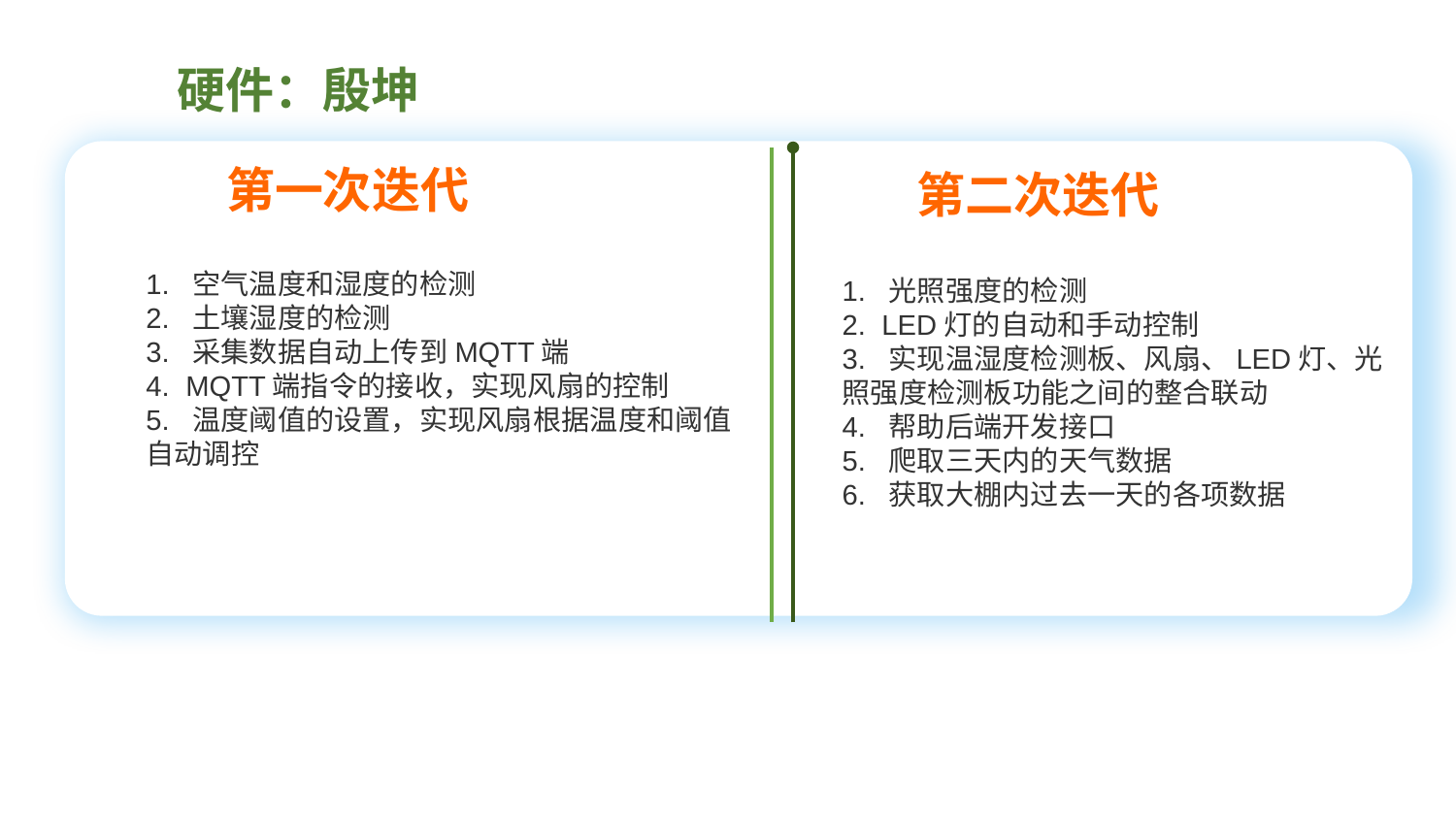

硬件：殷坤

第一次迭代
第二次迭代
1.  空气温度和湿度的检测
2.  土壤湿度的检测
3.  采集数据自动上传到MQTT端
4.  MQTT端指令的接收，实现风扇的控制
5.  温度阈值的设置，实现风扇根据温度和阈值自动调控
1.  光照强度的检测
2.  LED灯的自动和手动控制
3.  实现温湿度检测板、风扇、LED灯、光照强度检测板功能之间的整合联动
4.  帮助后端开发接口
5.  爬取三天内的天气数据
6.  获取大棚内过去一天的各项数据